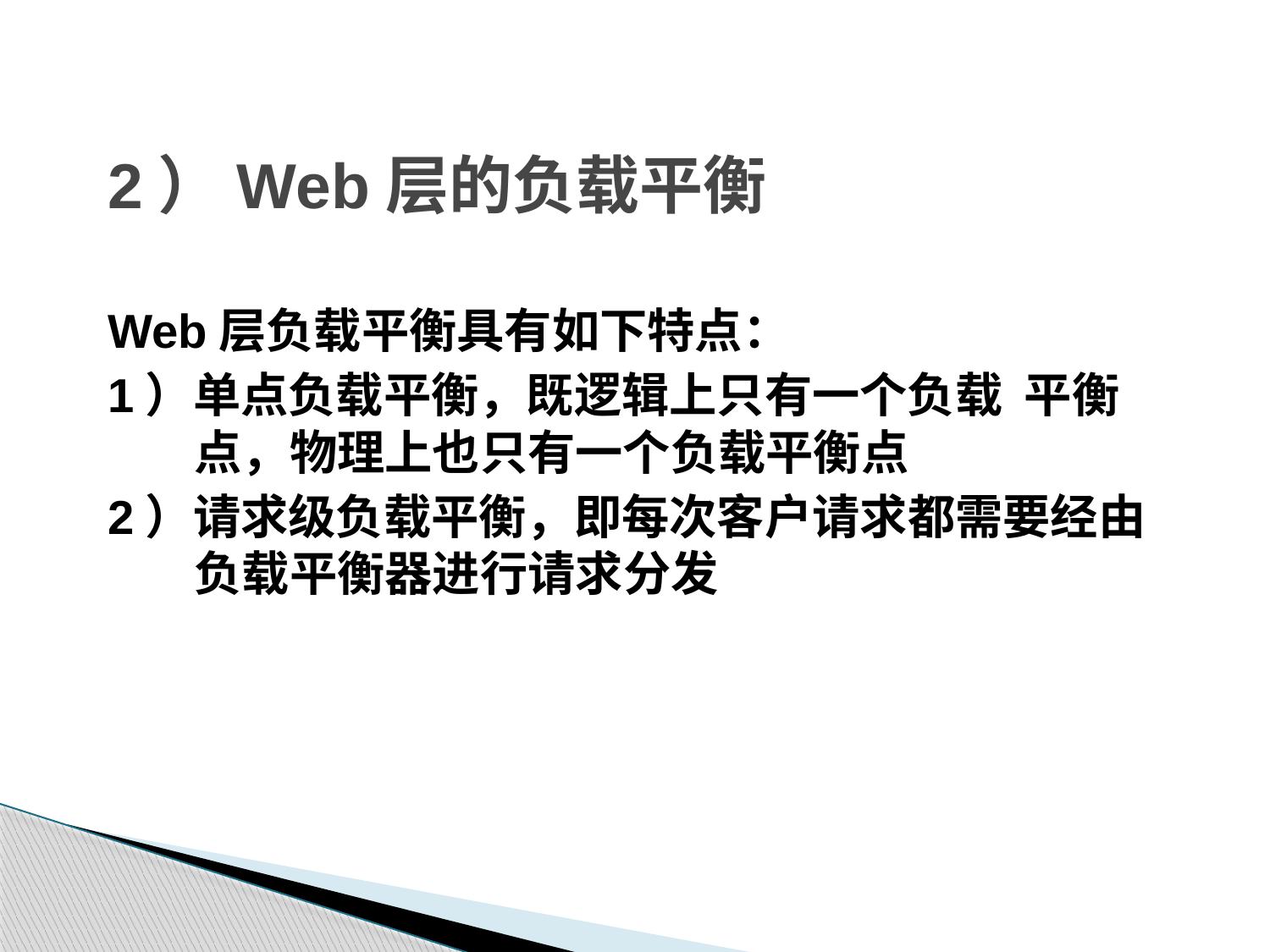

# 2）Web层的负载平衡
Web层负载平衡具有如下特点：
1）单点负载平衡，既逻辑上只有一个负载  平衡点，物理上也只有一个负载平衡点
2）请求级负载平衡，即每次客户请求都需要经由负载平衡器进行请求分发